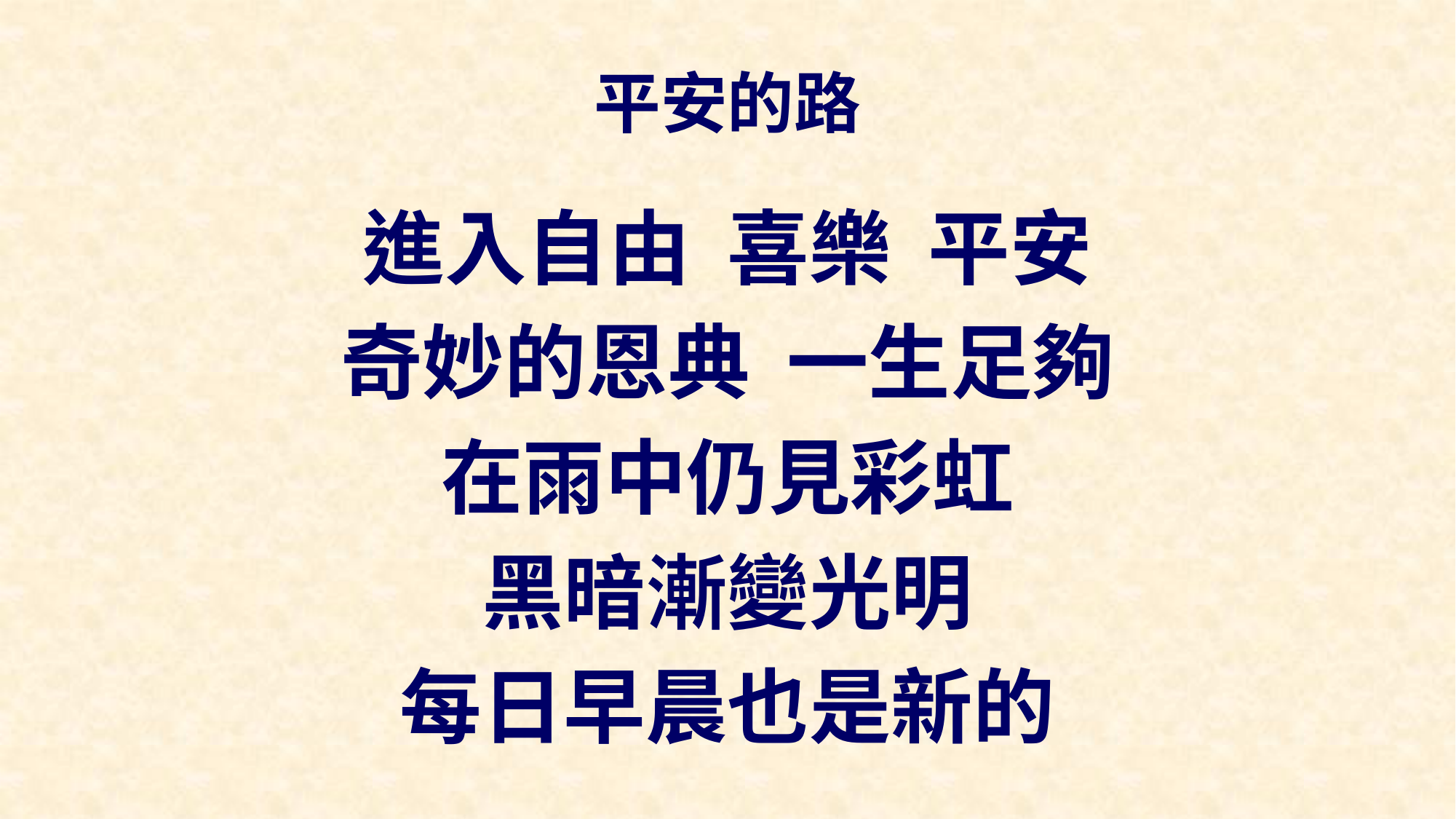

# 平安的路
進入自由  喜樂  平安
奇妙的恩典  一生足夠
在雨中仍見彩虹
黑暗漸變光明
每日早晨也是新的